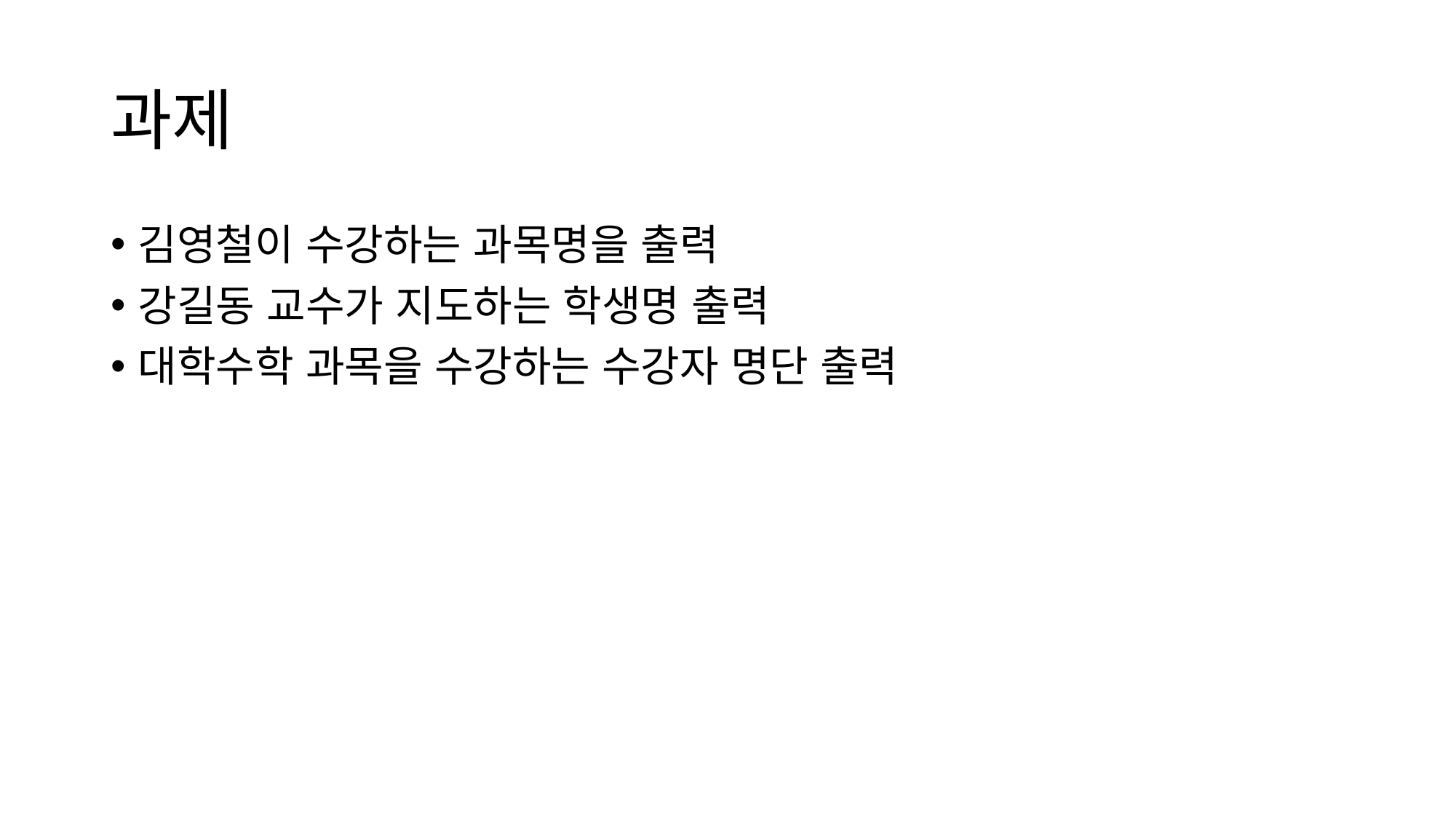

# 과제
김영철이 수강하는 과목명을 출력
강길동 교수가 지도하는 학생명 출력
대학수학 과목을 수강하는 수강자 명단 출력